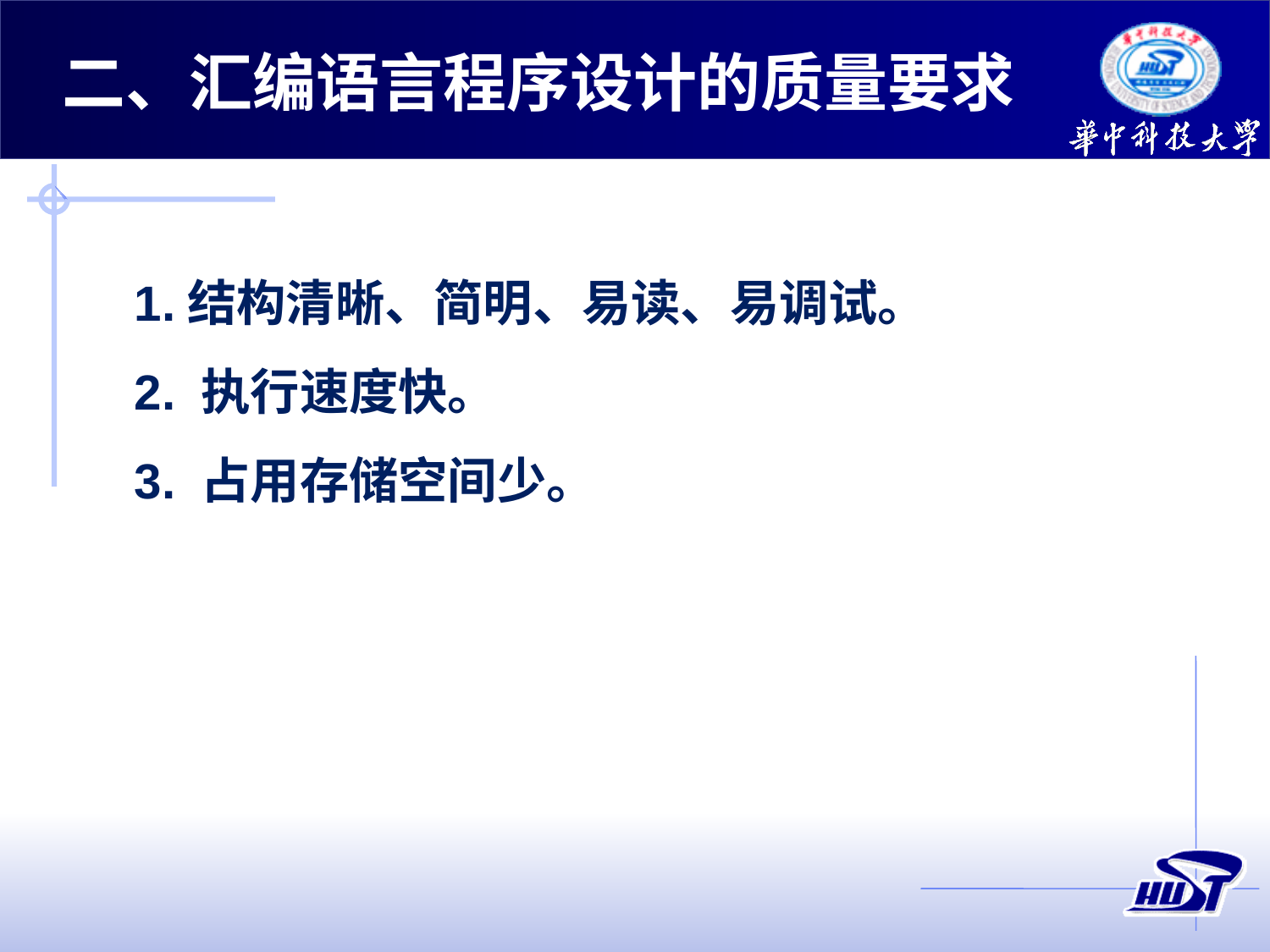

二、汇编语言程序设计的质量要求
1.结构清晰、简明、易读、易调试。
2. 执行速度快。
3. 占用存储空间少。